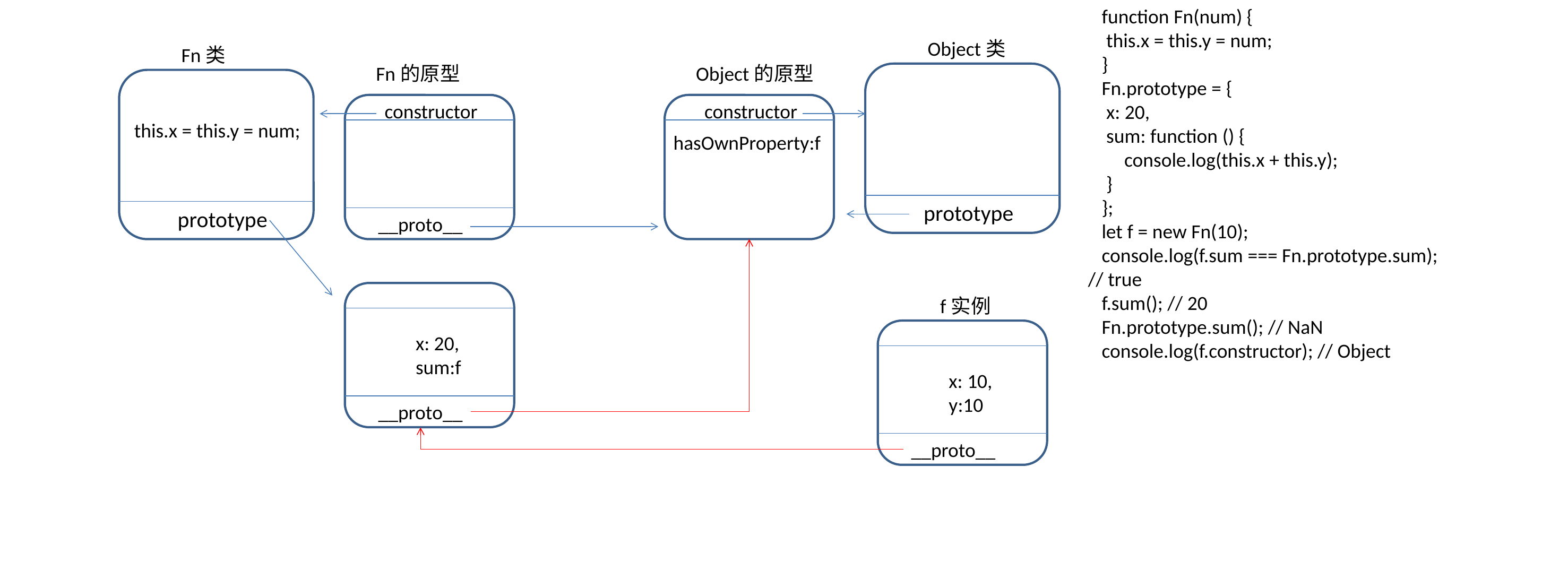

function Fn(num) {
    this.x = this.y = num;
   }
   Fn.prototype = {
    x: 20,
    sum: function () {
        console.log(this.x + this.y);
    }
   };
   let f = new Fn(10);
   console.log(f.sum === Fn.prototype.sum);
// true
   f.sum(); // 20
   Fn.prototype.sum(); // NaN
   console.log(f.constructor); // Object

Object类
Fn类
Fn的原型
Object的原型
Object
Object

constructor

constructor
this.x = this.y = num;
hasOwnProperty:f
prototype
prototype
__proto__

f实例

x: 20,
sum:f
x: 10,
y:10
__proto__
__proto__